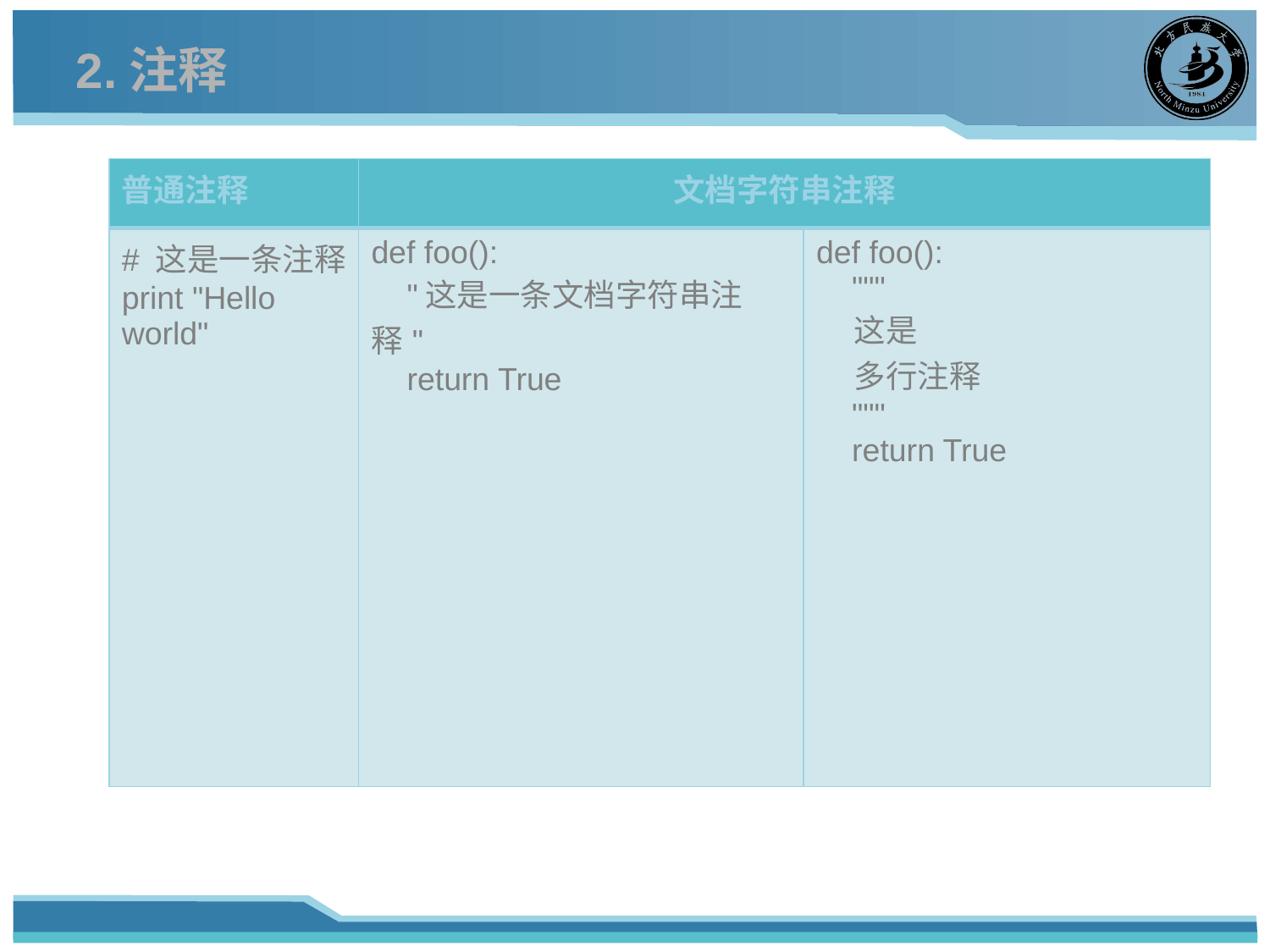

# 2.注释
| 普通注释 | 文档字符串注释 |  |
| --- | --- | --- |
| # 这是一条注释 print "Hello world" | def foo():     "这是一条文档字符串注释"     return True | def foo():     """     这是     多行注释     """     return True |